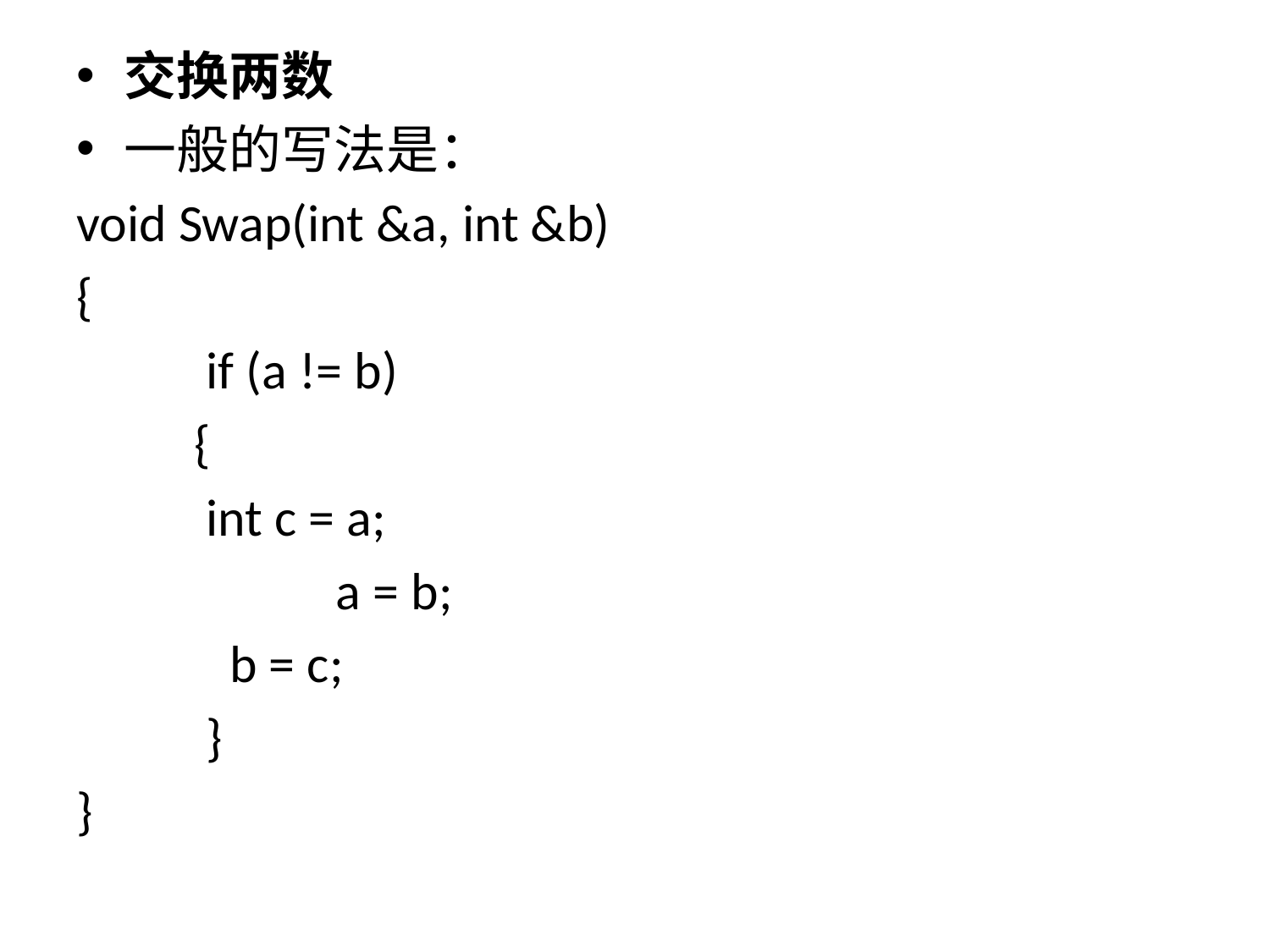

交换两数
一般的写法是：
void Swap(int &a, int &b)
{
   	 if (a != b)
    	{
       		 int c = a;
     	 	  a = b;
     		   b = c;
   	 }
}